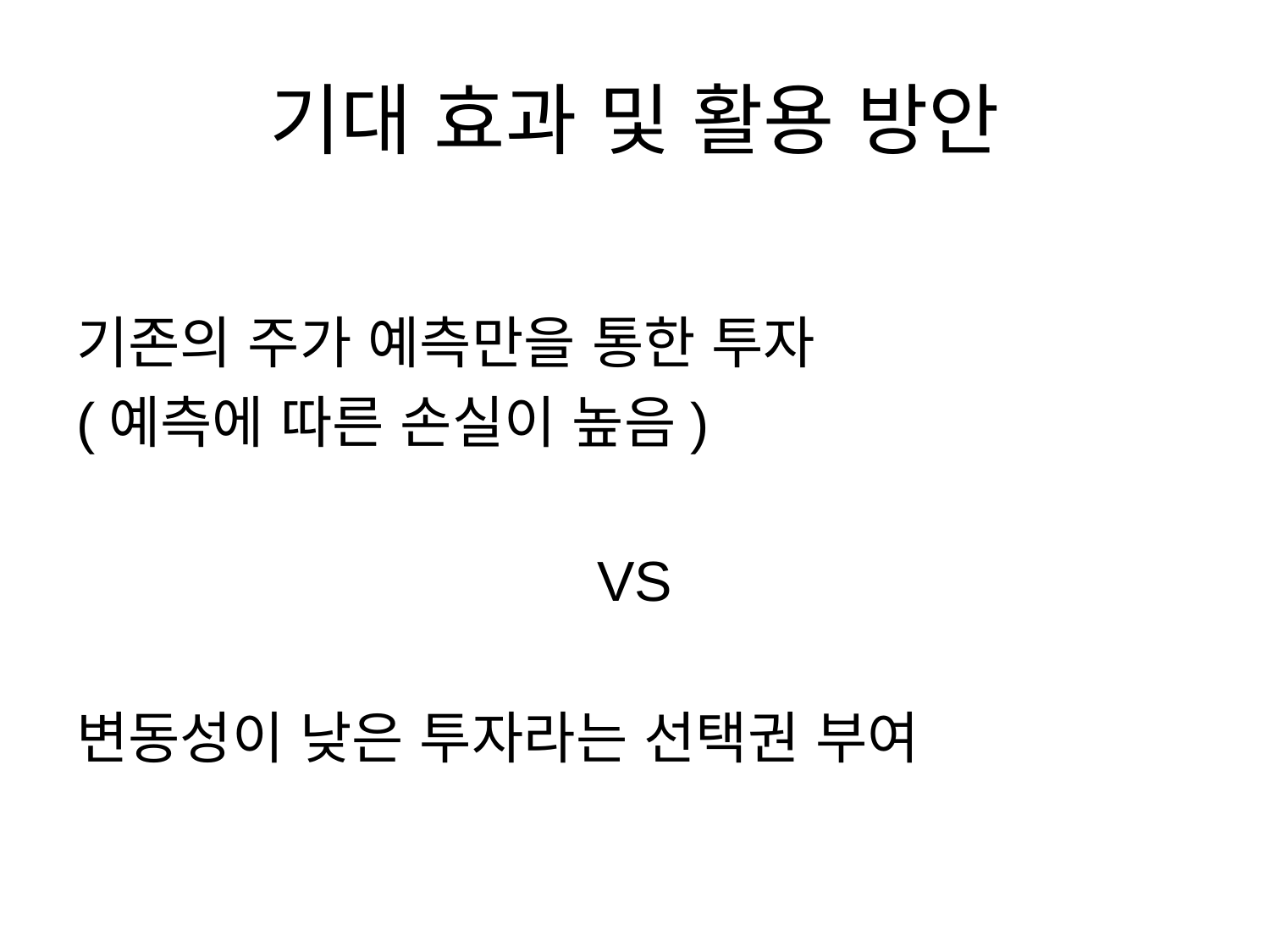

# 기대 효과 및 활용 방안

기존의 주가 예측만을 통한 투자
(예측에 따른 손실이 높음)

VS

변동성이 낮은 투자라는 선택권 부여